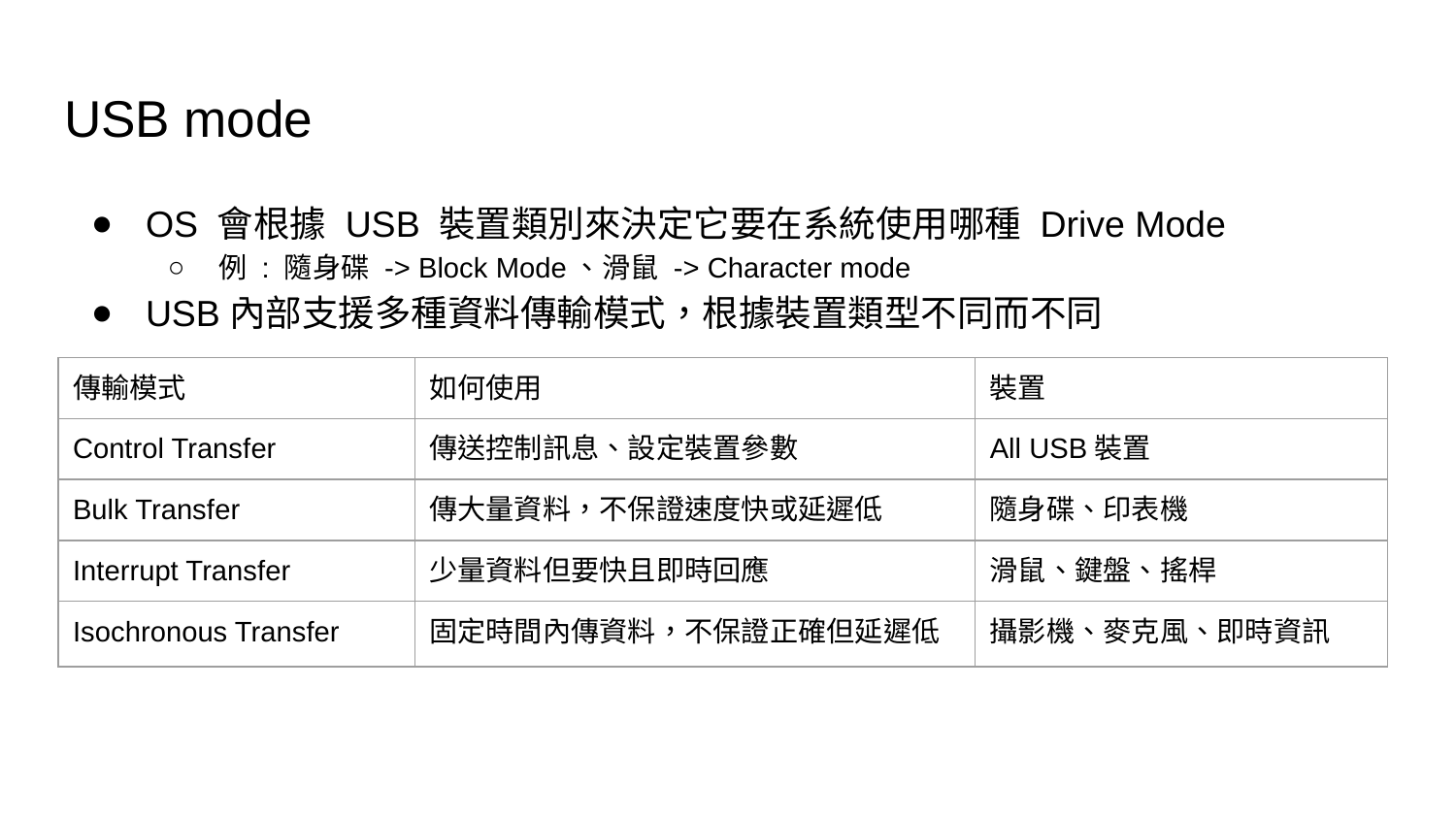

# USB mode
OS 會根據 USB 裝置類別來決定它要在系統使用哪種 Drive Mode
例 : 隨身碟 -> Block Mode、滑鼠 -> Character mode
USB內部支援多種資料傳輸模式，根據裝置類型不同而不同
| 傳輸模式 | 如何使用 | 裝置 |
| --- | --- | --- |
| Control Transfer | 傳送控制訊息、設定裝置參數 | All USB裝置 |
| Bulk Transfer | 傳大量資料，不保證速度快或延遲低 | 隨身碟、印表機 |
| Interrupt Transfer | 少量資料但要快且即時回應 | 滑鼠、鍵盤、搖桿 |
| Isochronous Transfer | 固定時間內傳資料，不保證正確但延遲低 | 攝影機、麥克風、即時資訊 |